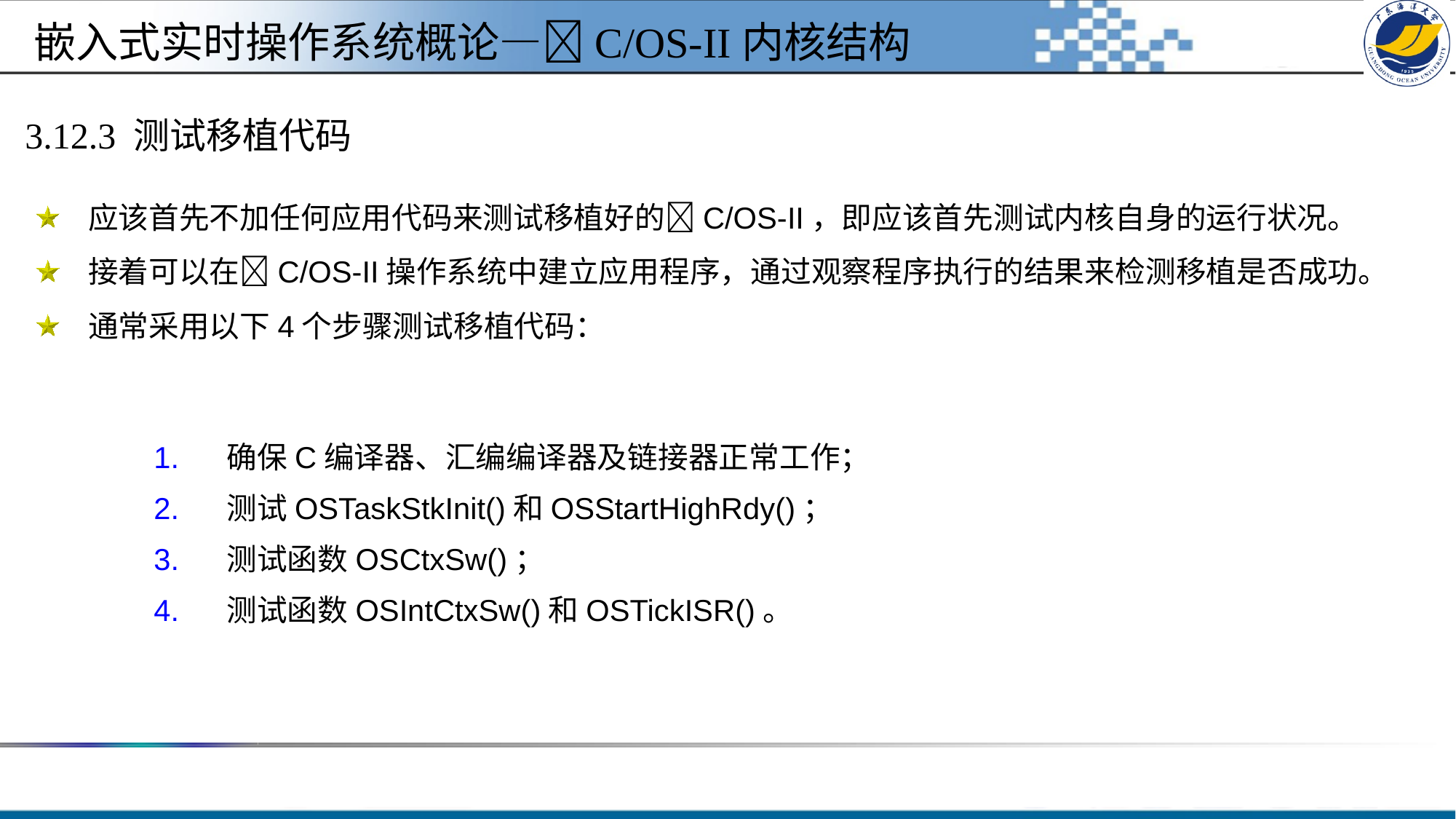

嵌入式实时操作系统概论—μC/OS-II内核结构
3.12.3 测试移植代码
应该首先不加任何应用代码来测试移植好的μC/OS-II，即应该首先测试内核自身的运行状况。
接着可以在μC/OS-II操作系统中建立应用程序，通过观察程序执行的结果来检测移植是否成功。
通常采用以下4个步骤测试移植代码：
确保C编译器、汇编编译器及链接器正常工作；
测试OSTaskStkInit()和OSStartHighRdy()；
测试函数OSCtxSw()；
测试函数OSIntCtxSw()和OSTickISR()。
114